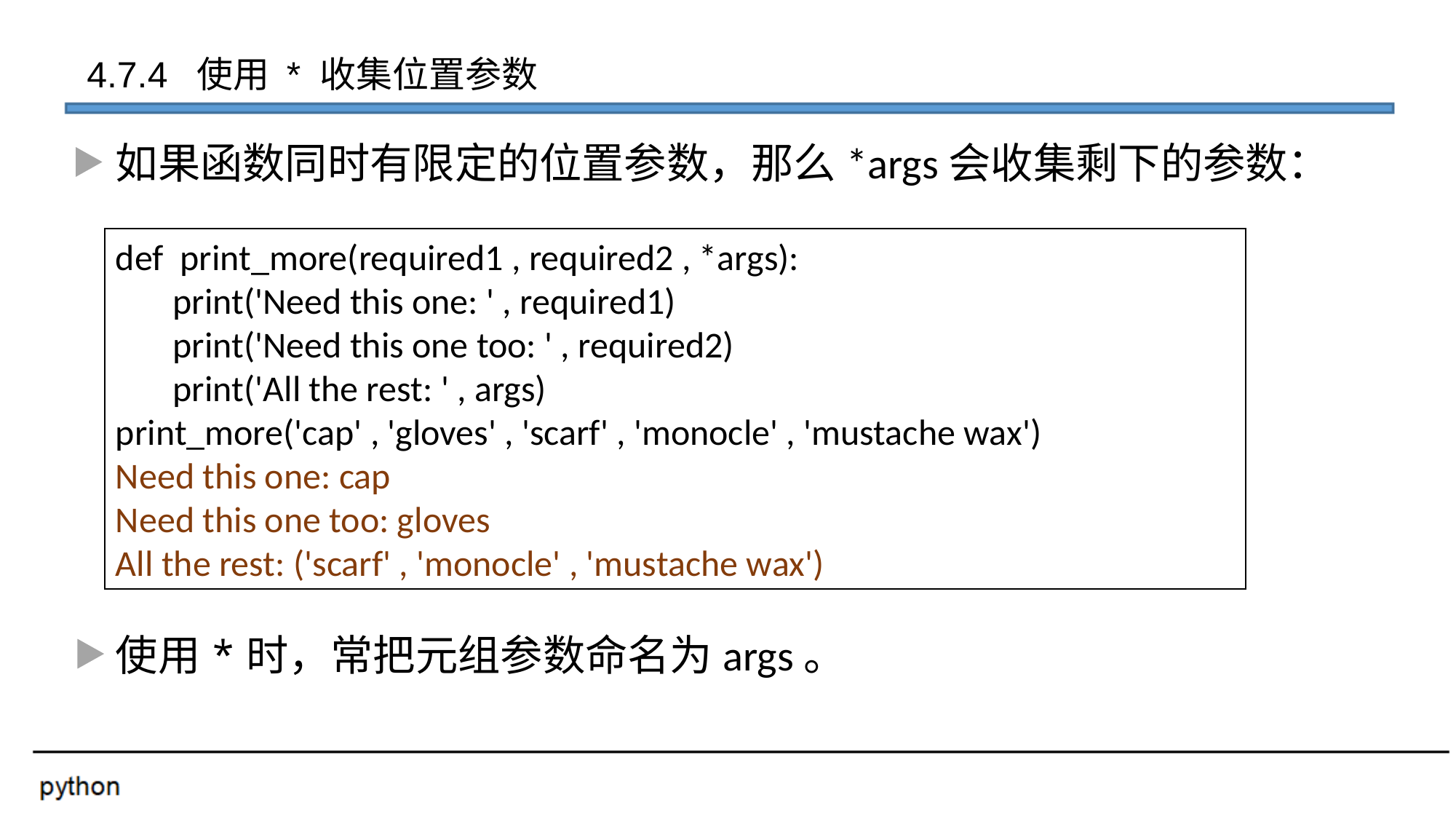

4.7.4  使用 * 收集位置参数
如果函数同时有限定的位置参数，那么*args会收集剩下的参数：

def  print_more(required1 , required2 , *args):
       print('Need this one: ' , required1)
       print('Need this one too: ' , required2)
       print('All the rest: ' , args)
print_more('cap' , 'gloves' , 'scarf' , 'monocle' , 'mustache wax')
Need this one: cap
Need this one too: gloves
All the rest: ('scarf' , 'monocle' , 'mustache wax')

使用*时，常把元组参数命名为args。

41